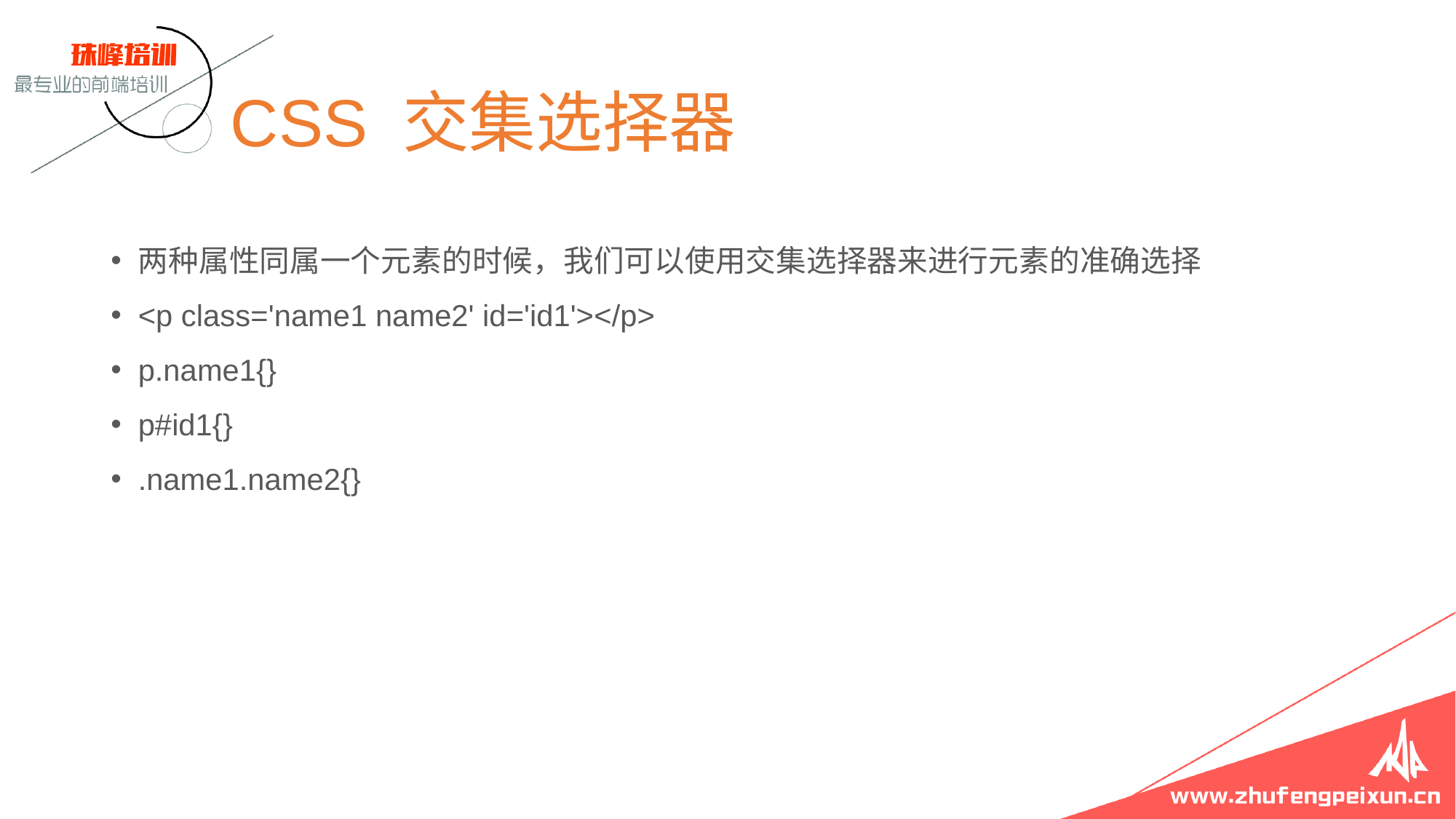

# CSS 交集选择器
两种属性同属一个元素的时候，我们可以使用交集选择器来进行元素的准确选择
<p class='name1 name2' id='id1'></p>
p.name1{}
p#id1{}
.name1.name2{}